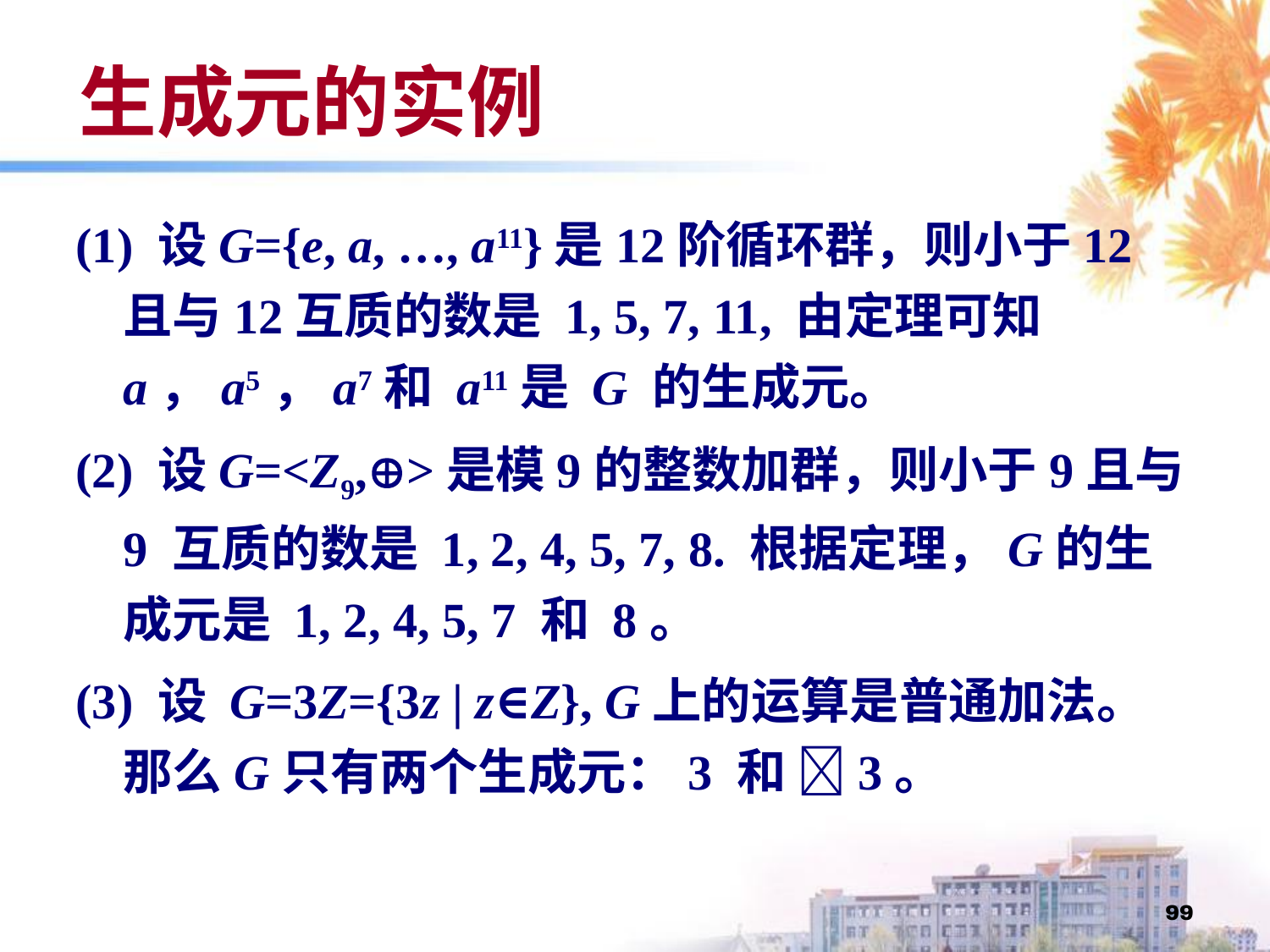

# 生成元的实例
(1) 设G={e, a, …, a11}是12阶循环群，则小于12且与12互质的数是 1, 5, 7, 11, 由定理可知 a，a5，a7和 a11是 G 的生成元。
(2) 设G=<Z9,⊕>是模9的整数加群，则小于9且与 9 互质的数是 1, 2, 4, 5, 7, 8. 根据定理，G的生成元是 1, 2, 4, 5, 7 和 8。
(3) 设 G=3Z={3z | z∈Z}, G上的运算是普通加法。那么G只有两个生成元：3 和 −3。
99